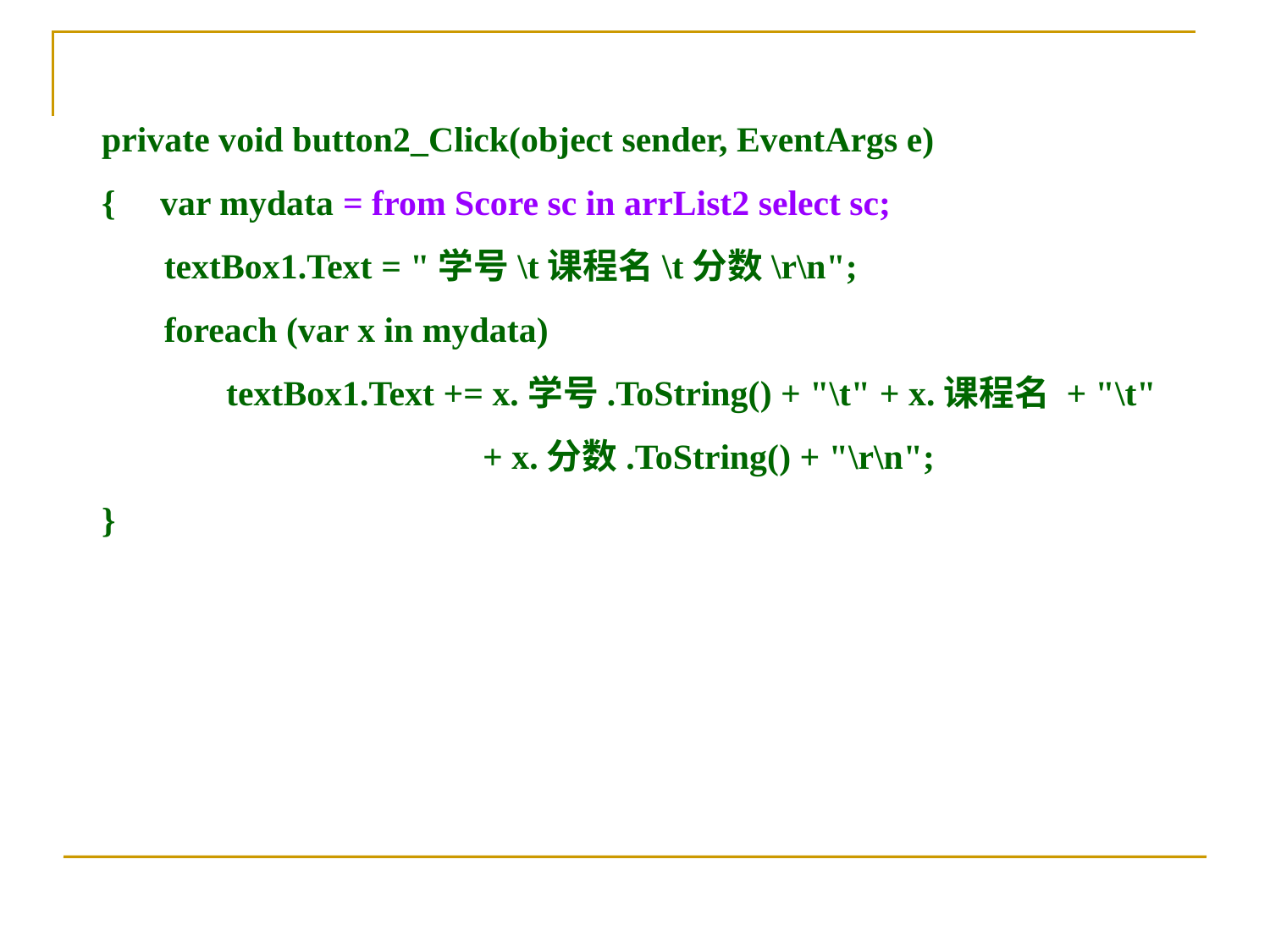

private void button2_Click(object sender, EventArgs e)
{     var mydata = from Score sc in arrList2 select sc;
       textBox1.Text = "学号\t课程名\t分数\r\n";
       foreach (var x in mydata)
              textBox1.Text += x.学号.ToString() + "\t" + x.课程名 + "\t"
			+ x.分数.ToString() + "\r\n";
}